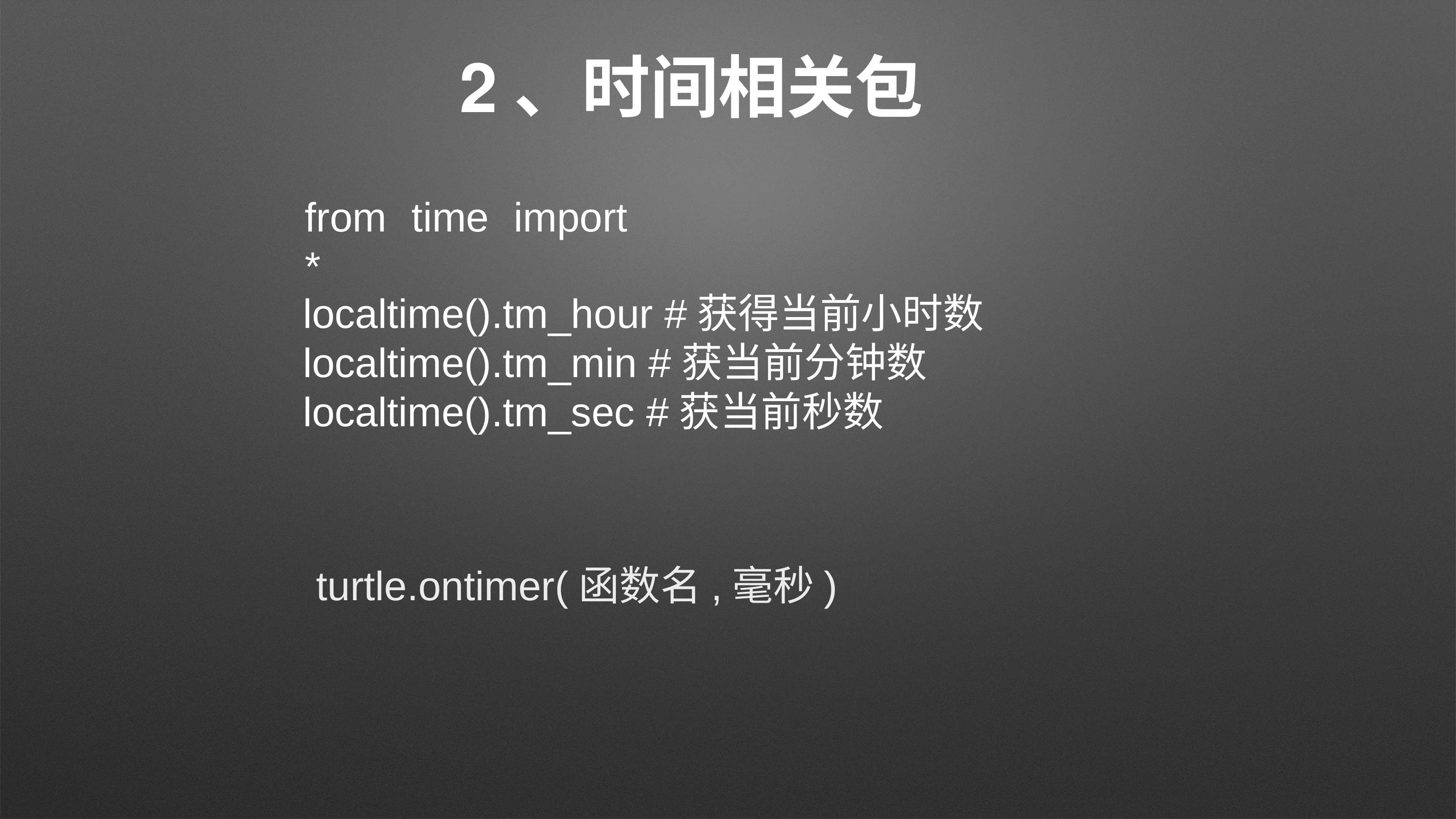

# 2、时间相关包

from time import *
localtime().tm_hour #获得当前小时数
localtime().tm_min #获当前分钟数
localtime().tm_sec #获当前秒数
turtle.ontimer(函数名,毫秒)